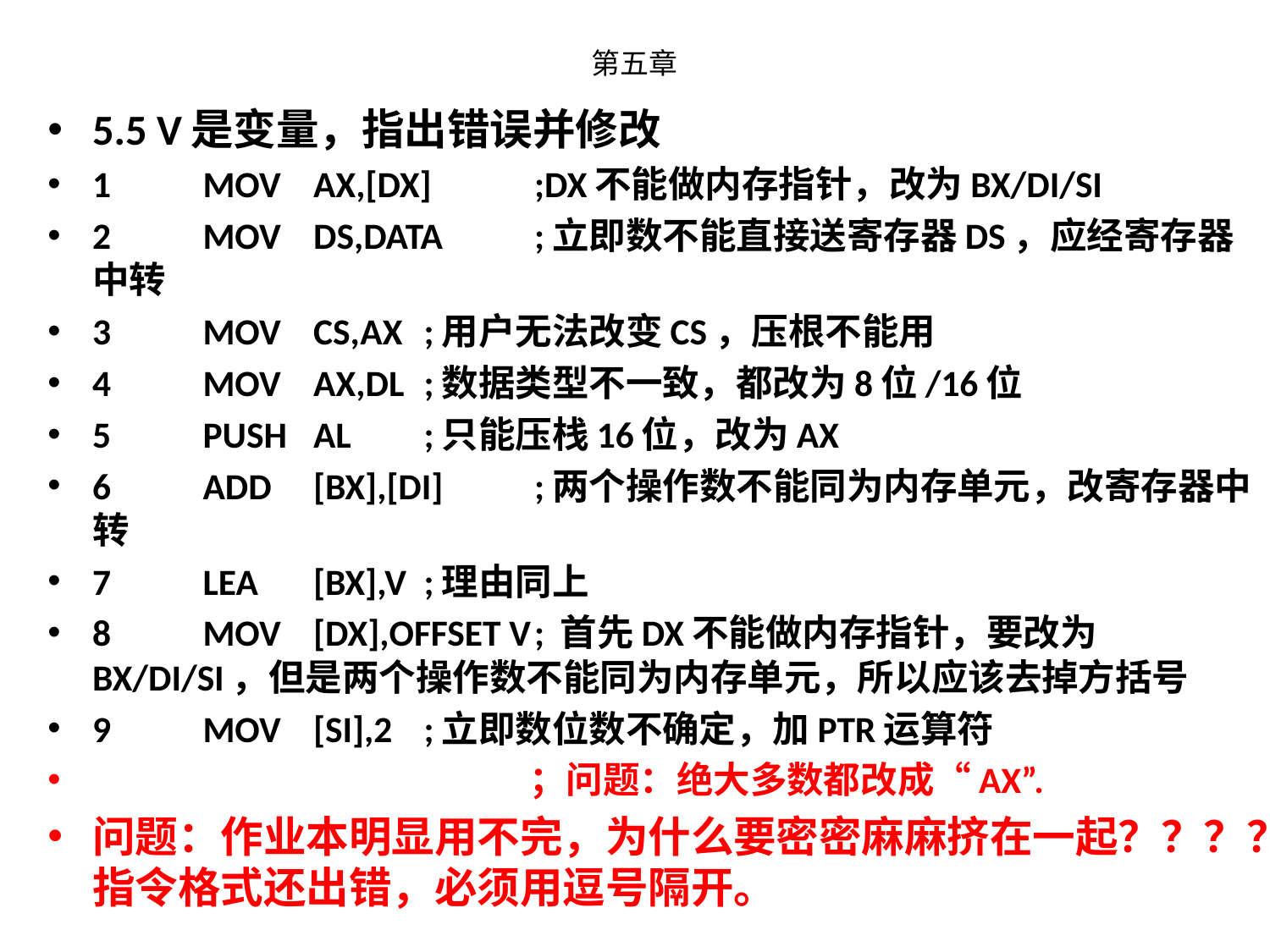

# 第五章
5.5 V是变量，指出错误并修改
1	MOV 	AX,[DX]		;DX不能做内存指针，改为BX/DI/SI
2	MOV 	DS,DATA	;立即数不能直接送寄存器DS，应经寄存器中转
3	MOV 	CS,AX		;用户无法改变CS，压根不能用
4	MOV 	AX,DL		;数据类型不一致，都改为8位/16位
5	PUSH	AL		;只能压栈16位，改为AX
6	ADD	[BX],[DI]	;两个操作数不能同为内存单元，改寄存器中转
7	LEA	[BX],V		;理由同上
8	MOV	[DX],OFFSET V	; 首先DX不能做内存指针，要改为 BX/DI/SI，但是两个操作数不能同为内存单元，所以应该去掉方括号
9	MOV	[SI],2		;立即数位数不确定，加PTR运算符
                                                    ；问题：绝大多数都改成“AX”.
问题：作业本明显用不完，为什么要密密麻麻挤在一起？？？？指令格式还出错，必须用逗号隔开。